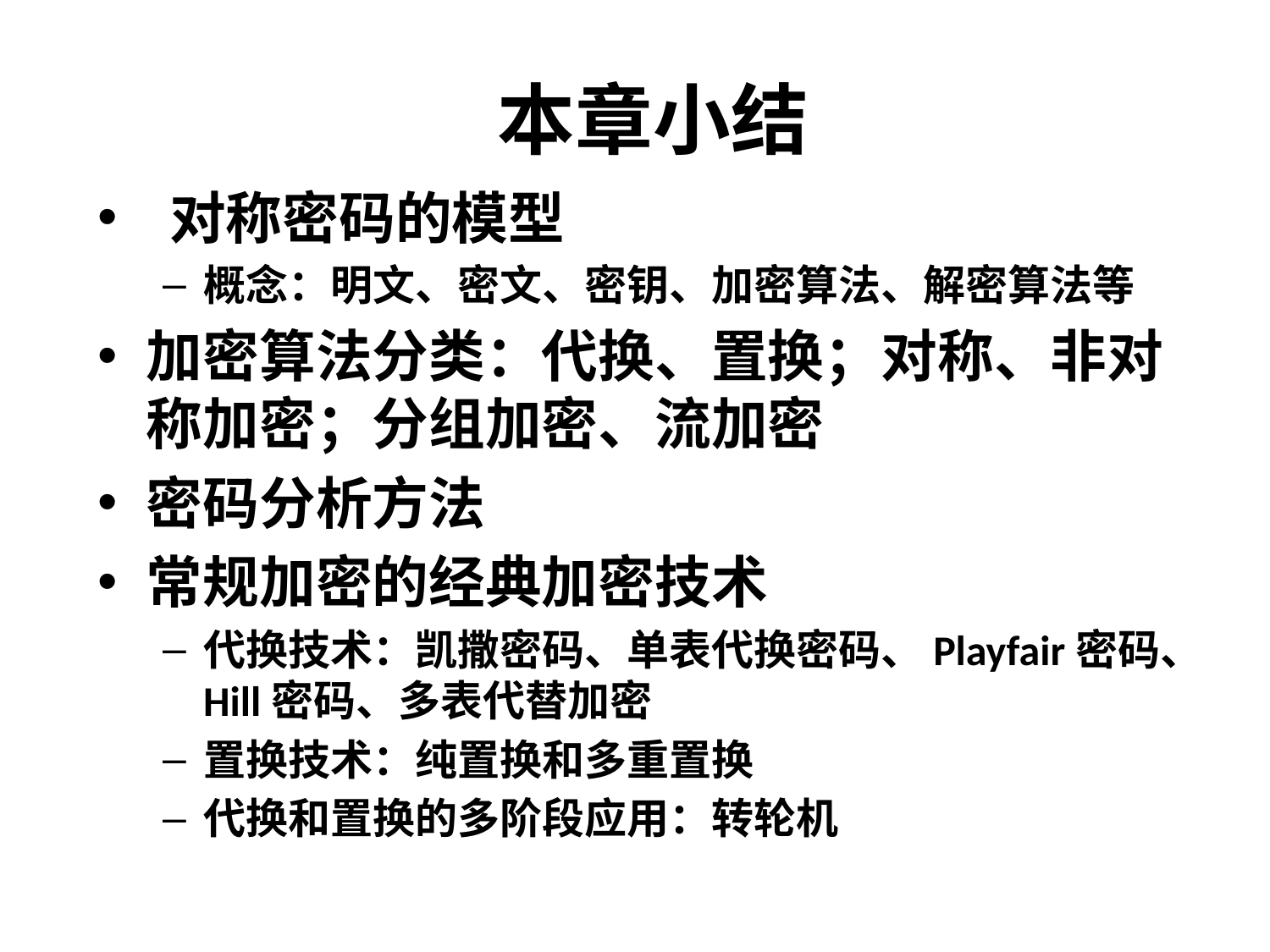

# 本章小结
   对称密码的模型
概念：明文、密文、密钥、加密算法、解密算法等
加密算法分类：代换、置换；对称、非对称加密；分组加密、流加密
密码分析方法
常规加密的经典加密技术
代换技术：凯撒密码、单表代换密码、Playfair密码、Hill密码、多表代替加密
置换技术：纯置换和多重置换
代换和置换的多阶段应用：转轮机